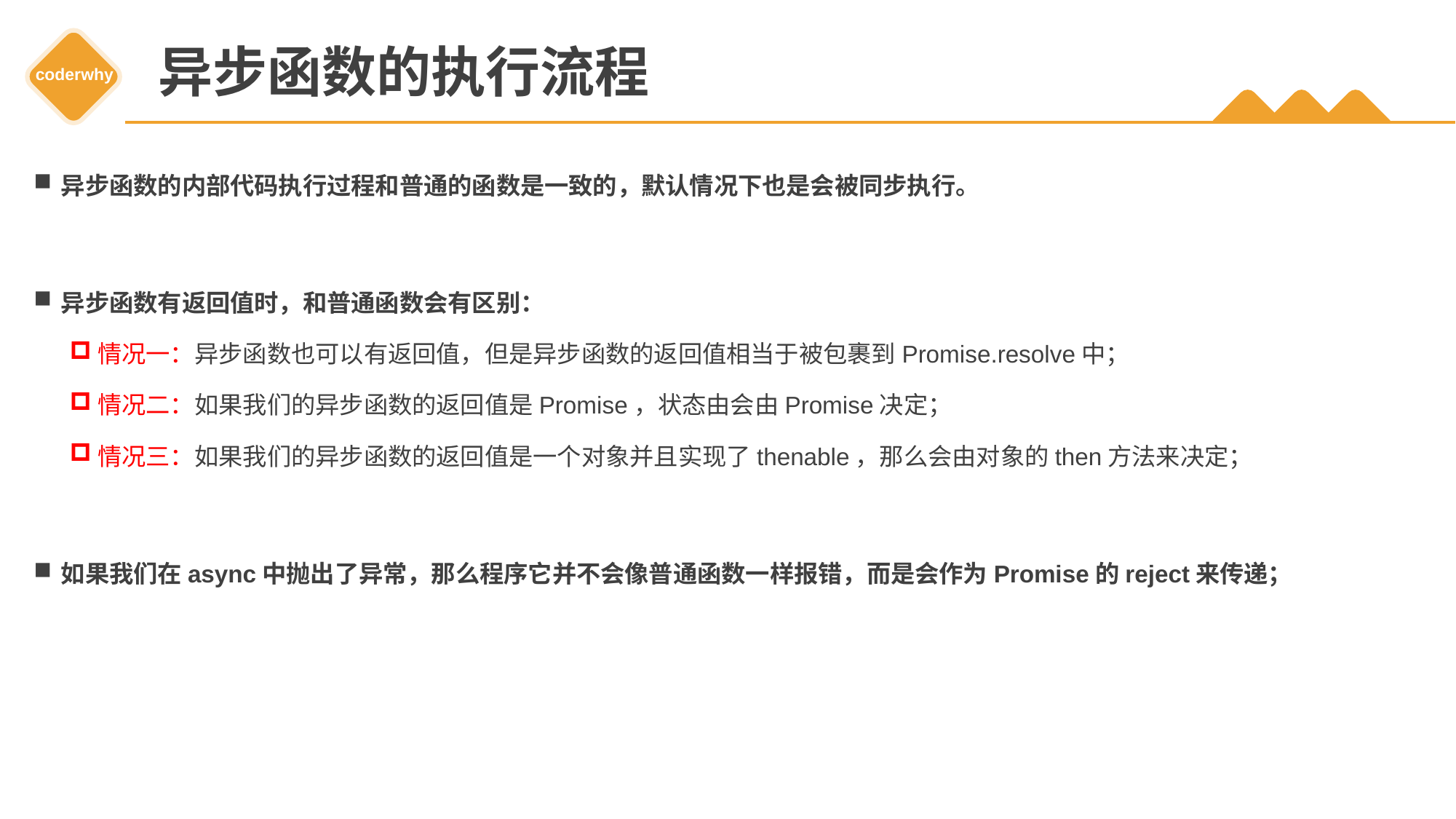

# 异步函数的执行流程
异步函数的内部代码执行过程和普通的函数是一致的，默认情况下也是会被同步执行。

异步函数有返回值时，和普通函数会有区别：
情况一：异步函数也可以有返回值，但是异步函数的返回值相当于被包裹到Promise.resolve中；
情况二：如果我们的异步函数的返回值是Promise，状态由会由Promise决定；
情况三：如果我们的异步函数的返回值是一个对象并且实现了thenable，那么会由对象的then方法来决定；

如果我们在async中抛出了异常，那么程序它并不会像普通函数一样报错，而是会作为Promise的reject来传递；